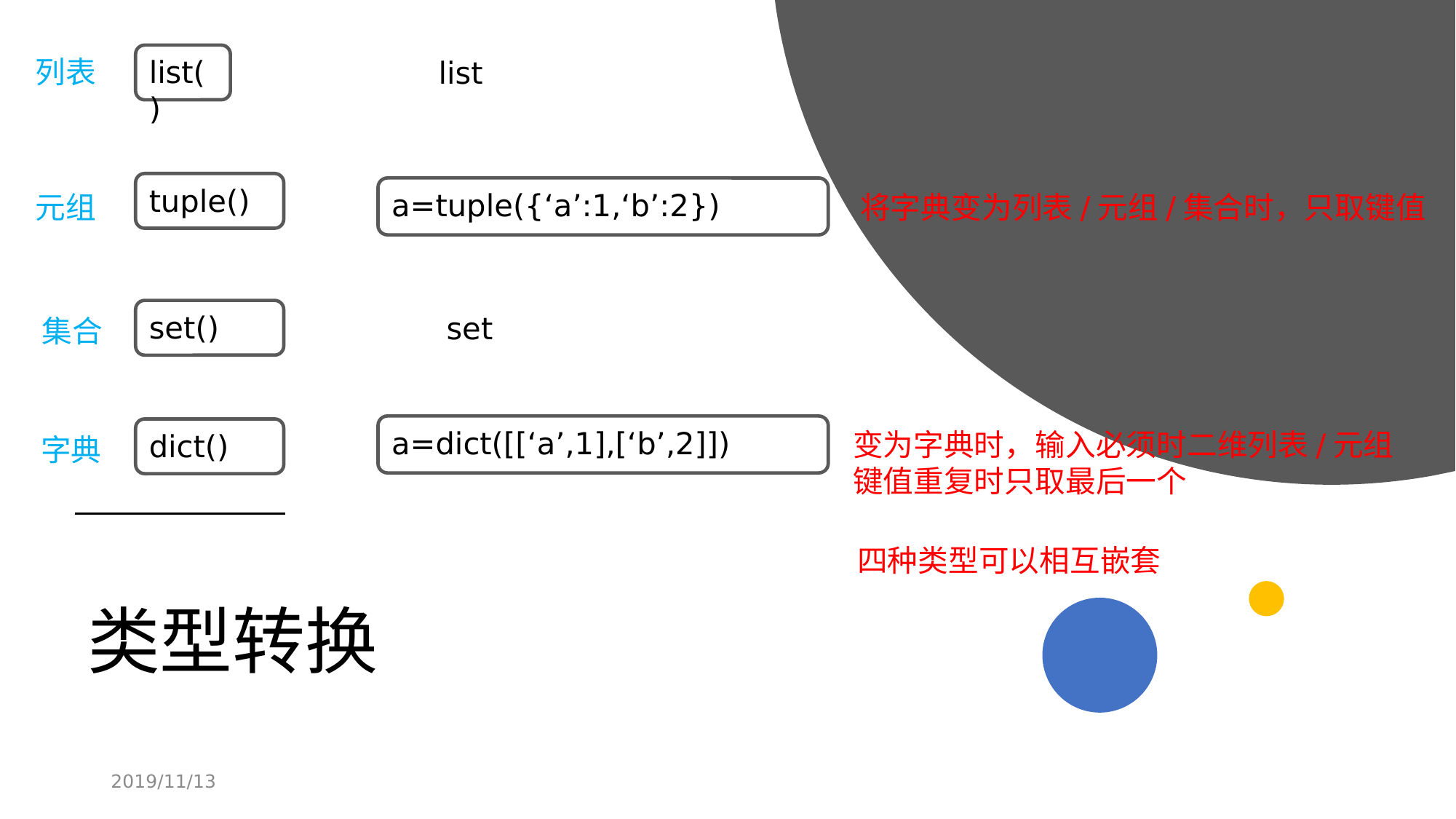

list()
列表
list
tuple()
a=tuple({‘a’:1,‘b’:2})
元组
将字典变为列表/元组/集合时，只取键值
set()
set
集合
a=dict([[‘a’,1],[‘b’,2]])
dict()
变为字典时，输入必须时二维列表/元组
键值重复时只取最后一个
字典
四种类型可以相互嵌套
# 类型转换

2019/11/13
高级算法语言和程序设计
24